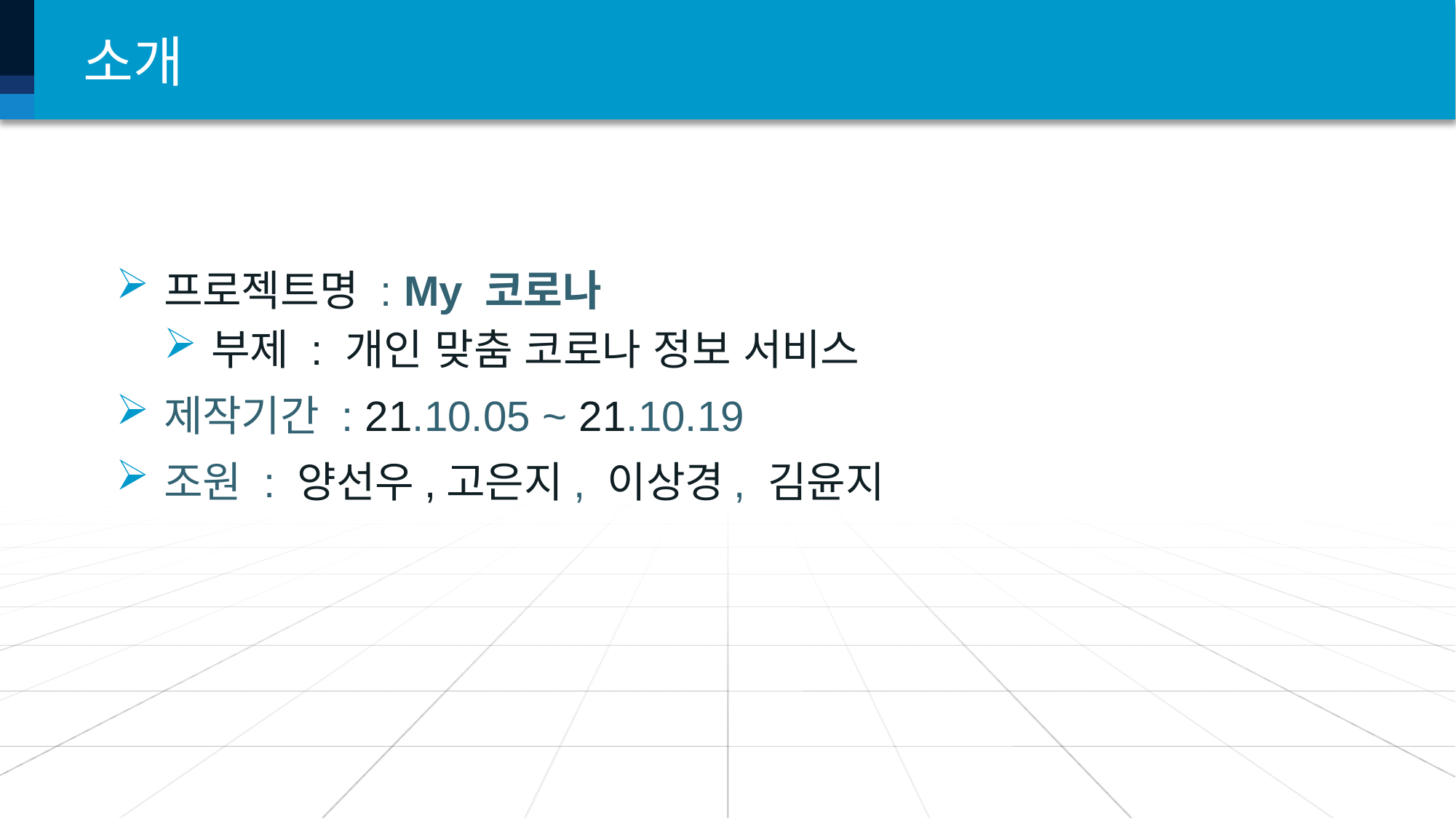

# 소개
프로젝트명 : My 코로나
부제 : 개인 맞춤 코로나 정보 서비스
제작기간 : 21.10.05 ~ 21.10.19
조원 : 양선우,고은지, 이상경, 김윤지